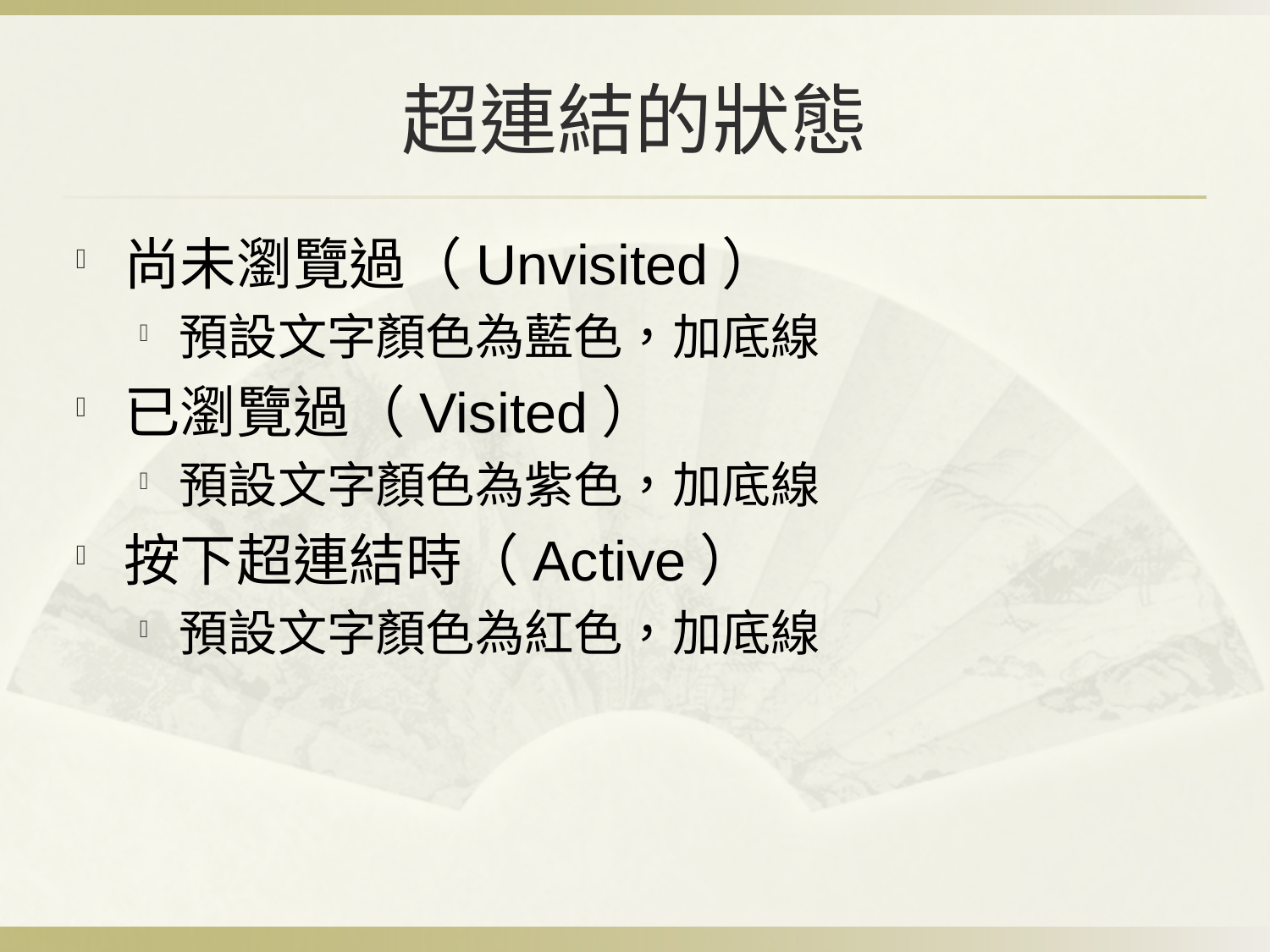

# 超連結的狀態
尚未瀏覽過（Unvisited）
預設文字顏色為藍色，加底線
已瀏覽過（Visited）
預設文字顏色為紫色，加底線
按下超連結時（Active）
預設文字顏色為紅色，加底線